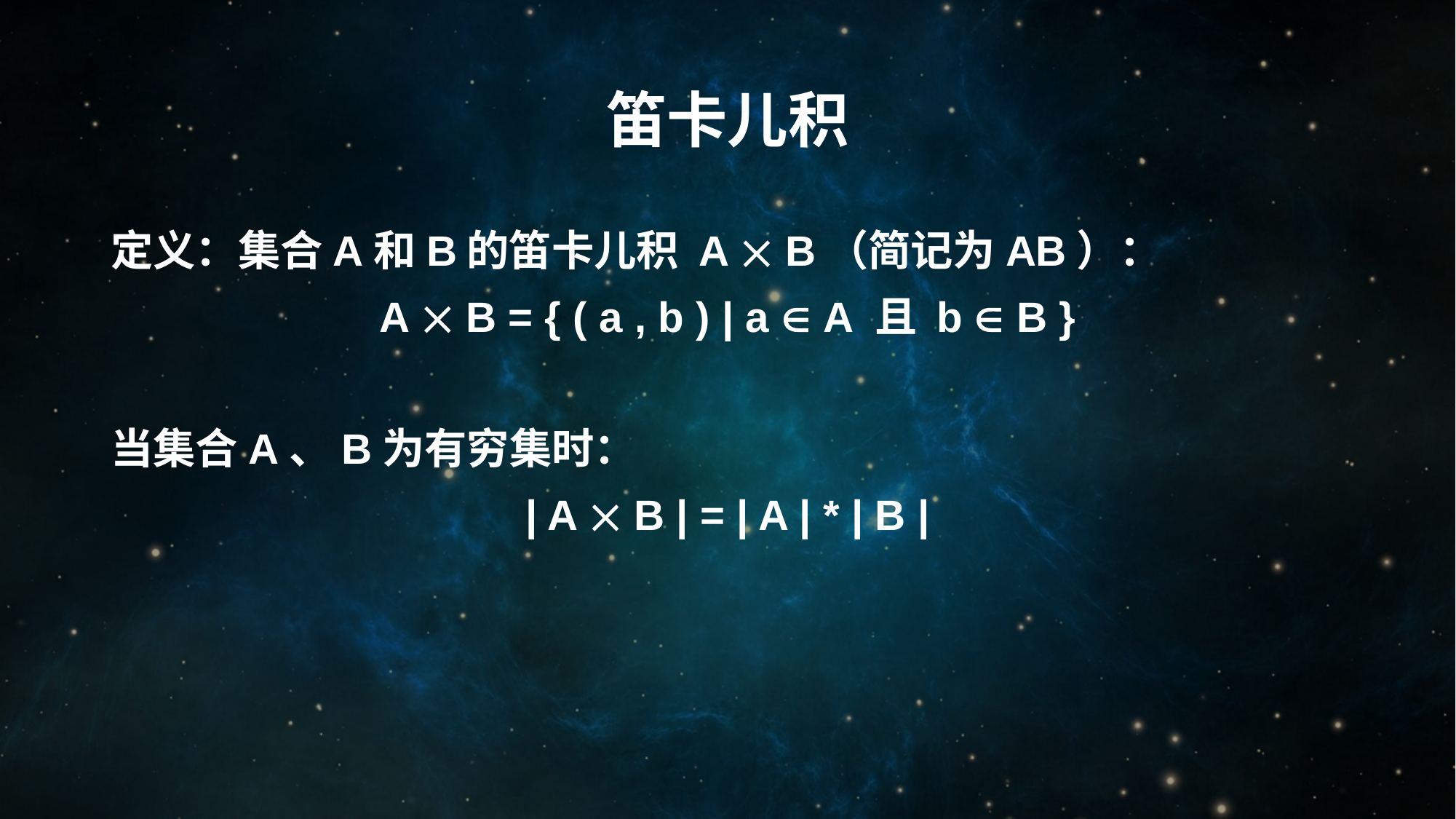

# 笛卡儿积
定义：集合A和B的笛卡儿积 A × B（简记为AB）：
A × B = { ( a , b ) | a ∈ A 且 b ∈ B }

当集合A、B为有穷集时：
| A × B | = | A | * | B |